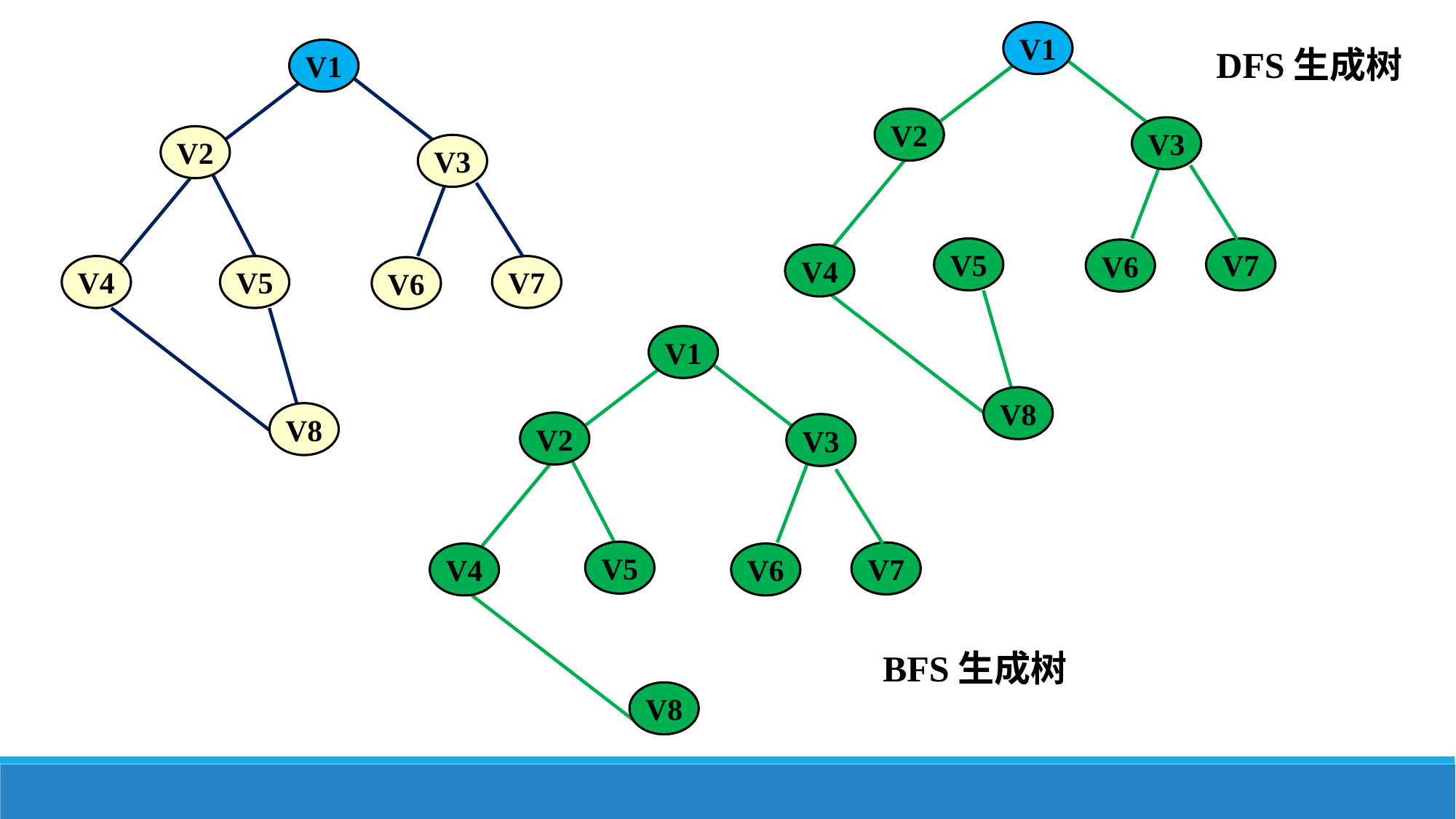

V1
DFS生成树
V1

V2
V3
V2
V3

V5
V7
V6
V4
V4
V5
V7
V6

V1

V8
V8
V2
V3

V5
V7
V4
V6

BFS生成树
V8